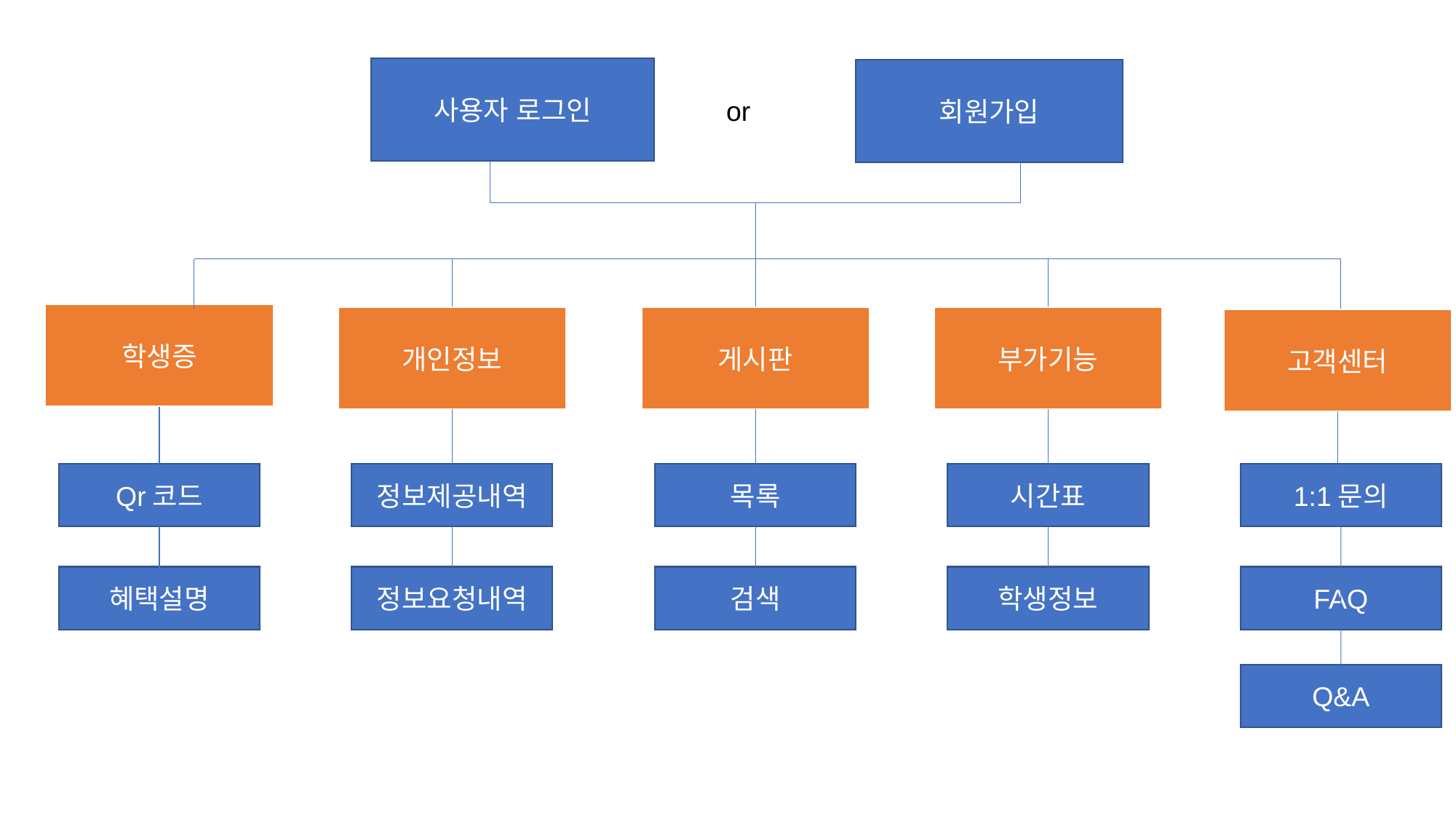

사용자 로그인
회원가입
or
학생증
개인정보
게시판
부가기능
고객센터
Qr코드
정보제공내역
목록
시간표
1:1문의
혜택설명
정보요청내역
검색
학생정보
FAQ
Q&A